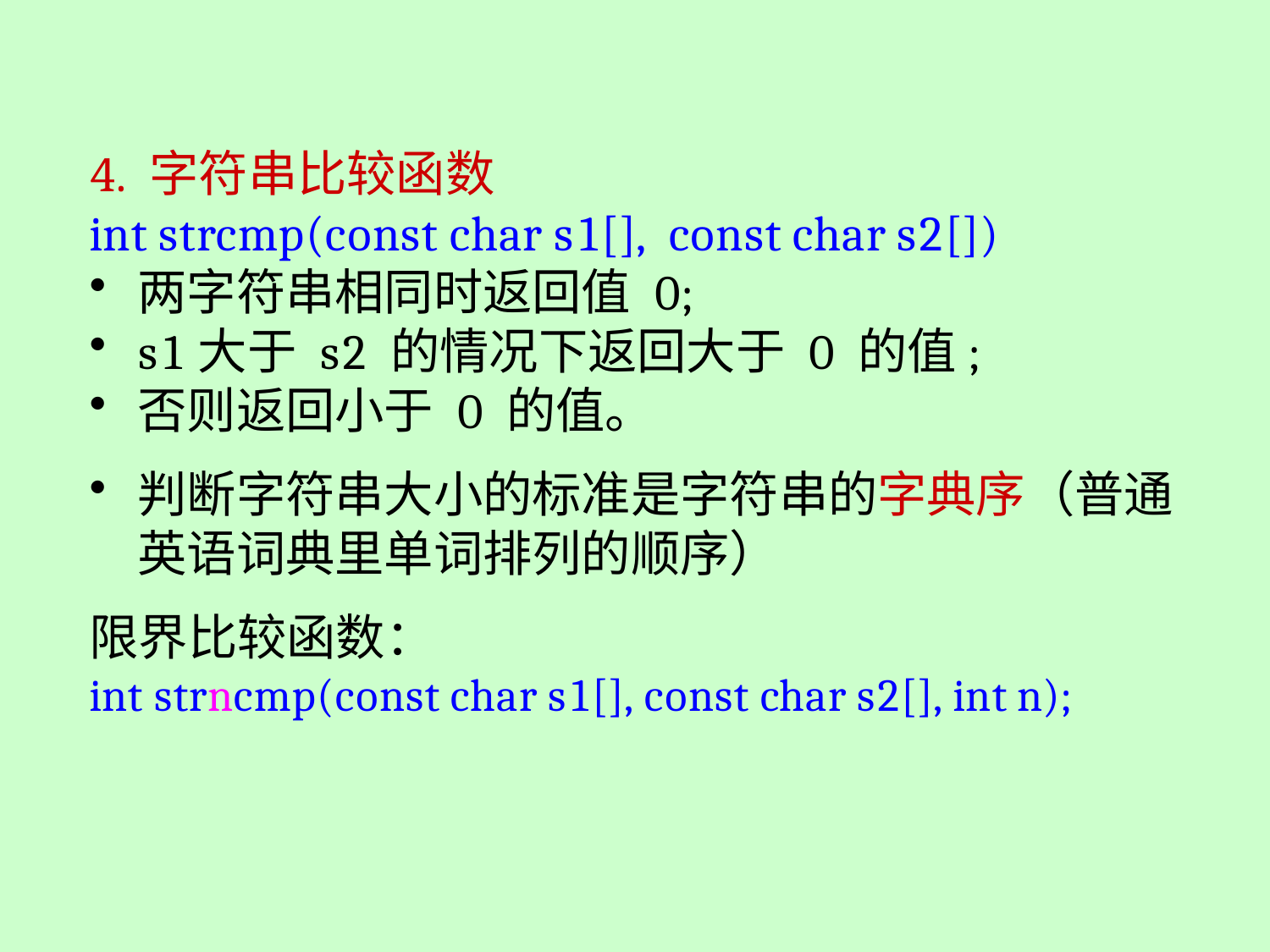

4. 字符串比较函数
int strcmp(const char s1[],  const char s2[])
两字符串相同时返回值 0;
s1大于 s2 的情况下返回大于 0 的值;
否则返回小于 0 的值。
判断字符串大小的标准是字符串的字典序（普通英语词典里单词排列的顺序）
限界比较函数：
int strncmp(const char s1[], const char s2[], int n);
89